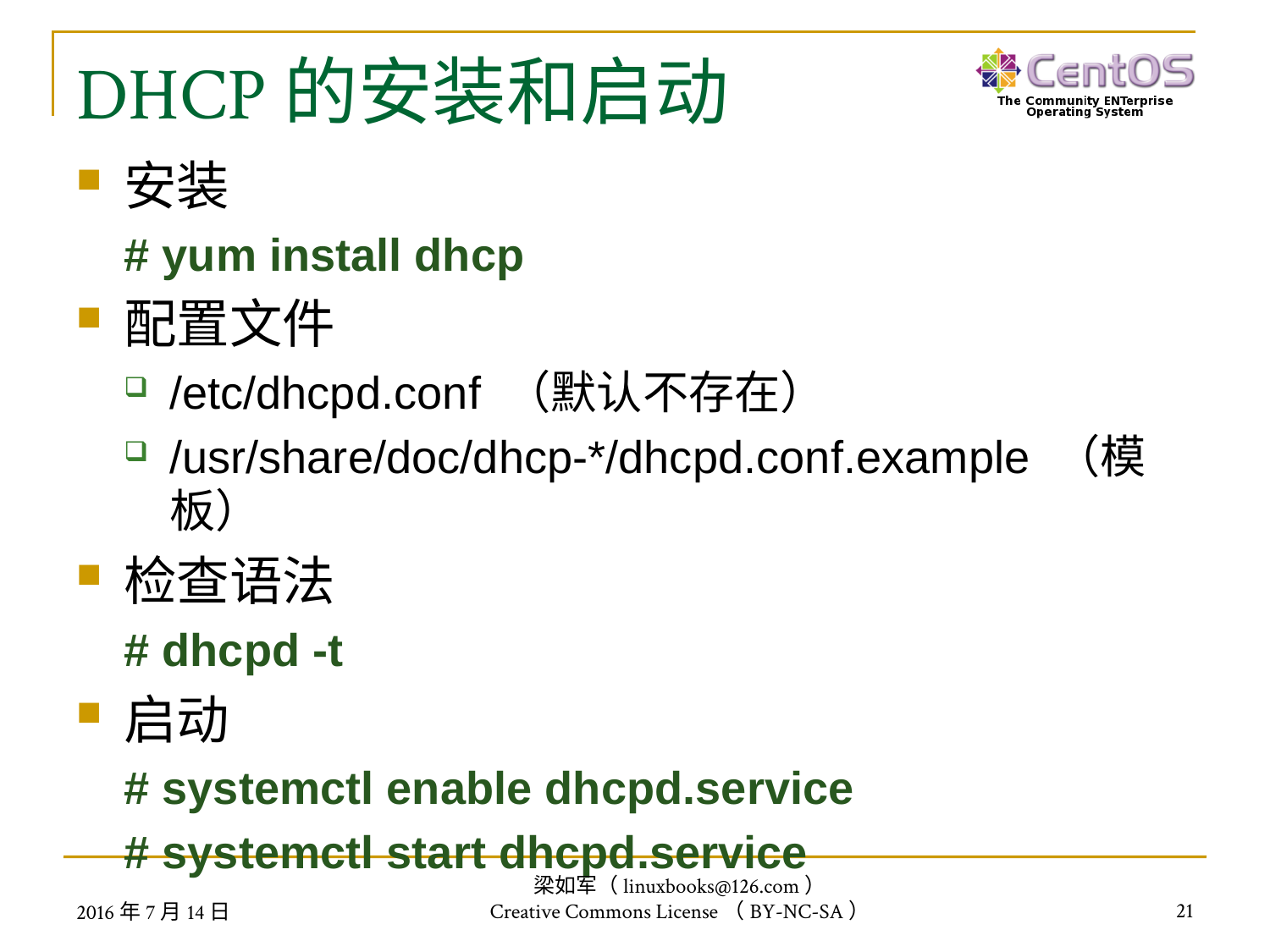

# DHCP的安装和启动
安装
# yum install dhcp
配置文件
/etc/dhcpd.conf （默认不存在）
/usr/share/doc/dhcp-*/dhcpd.conf.example （模板）
检查语法
# dhcpd -t
启动
# systemctl enable dhcpd.service
# systemctl start dhcpd.service
梁如军（linuxbooks@126.com）
Creative Commons License（BY-NC-SA）
2016年7月14日
21